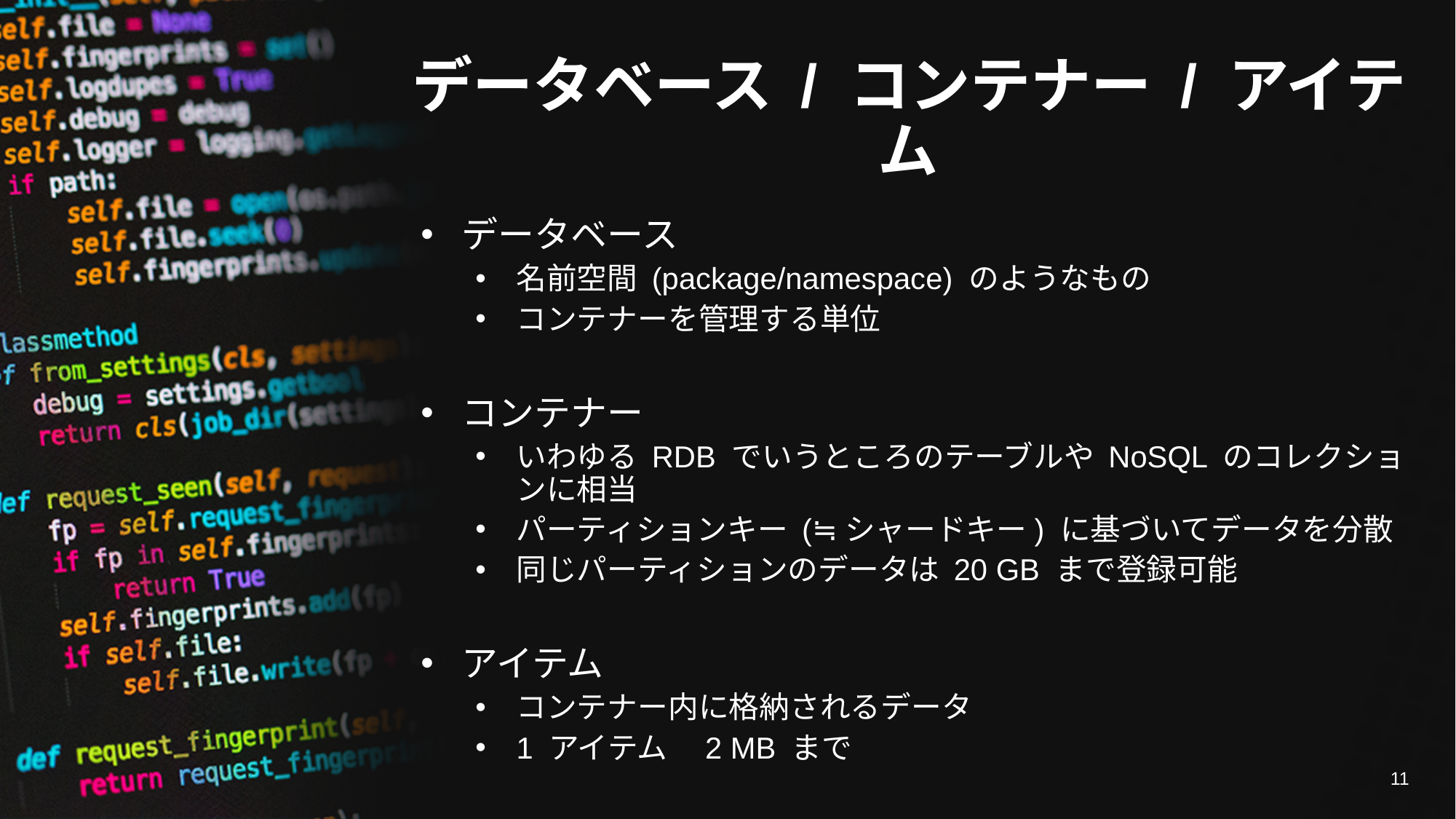

# データベース / コンテナー / アイテム
データベース
名前空間 (package/namespace) のようなもの
コンテナーを管理する単位

コンテナー
いわゆる RDB でいうところのテーブルや NoSQL のコレクションに相当
パーティションキー (≒シャードキー) に基づいてデータを分散
同じパーティションのデータは 20 GB まで登録可能

アイテム
コンテナー内に格納されるデータ
1 アイテム　2 MB まで
11